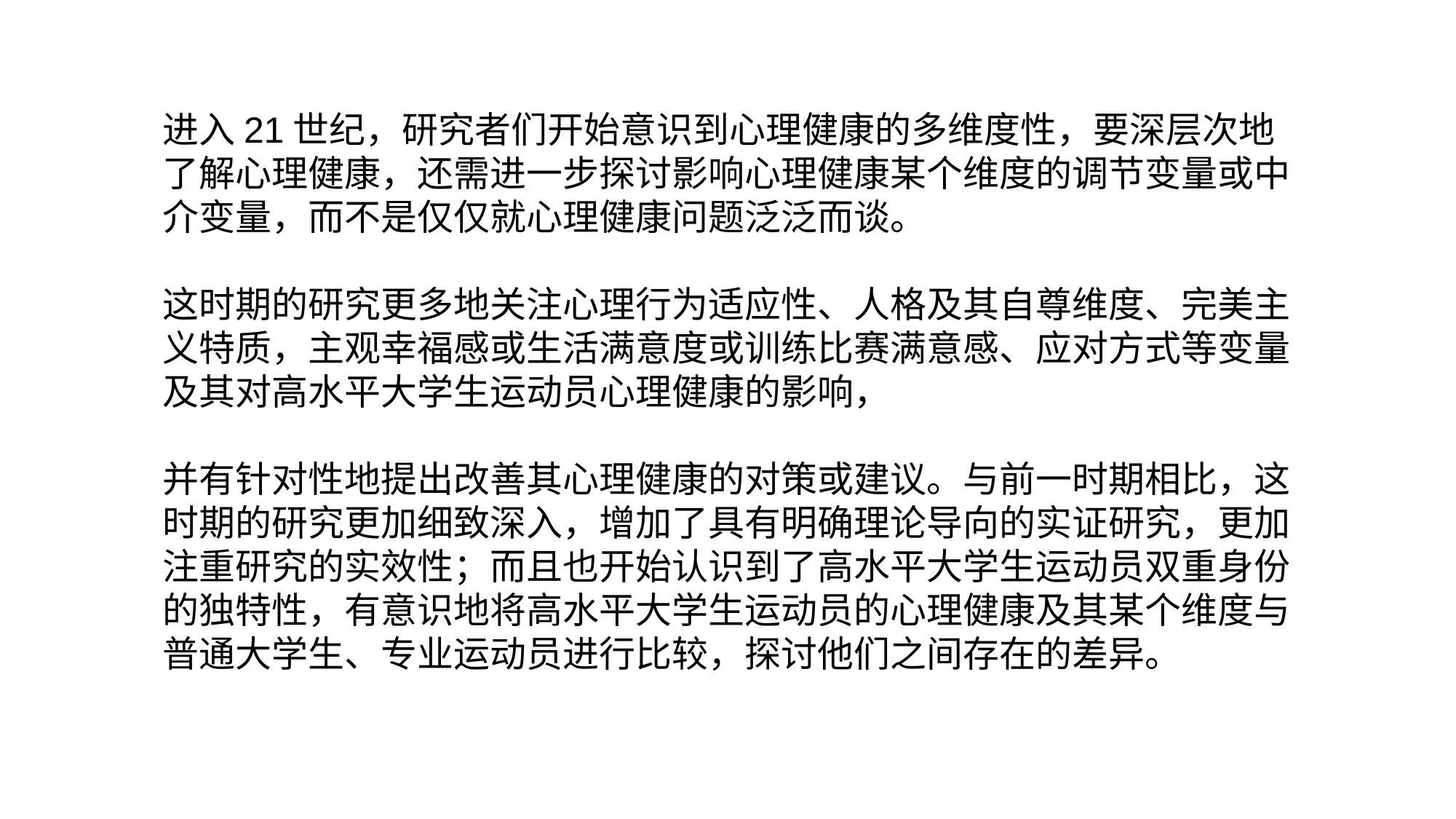

进入21世纪，研究者们开始意识到心理健康的多维度性，要深层次地了解心理健康，还需进一步探讨影响心理健康某个维度的调节变量或中介变量，而不是仅仅就心理健康问题泛泛而谈。

这时期的研究更多地关注心理行为适应性、人格及其自尊维度、完美主义特质，主观幸福感或生活满意度或训练比赛满意感、应对方式等变量及其对高水平大学生运动员心理健康的影响，

并有针对性地提出改善其心理健康的对策或建议。与前一时期相比，这时期的研究更加细致深入，增加了具有明确理论导向的实证研究，更加注重研究的实效性；而且也开始认识到了高水平大学生运动员双重身份的独特性，有意识地将高水平大学生运动员的心理健康及其某个维度与普通大学生、专业运动员进行比较，探讨他们之间存在的差异。